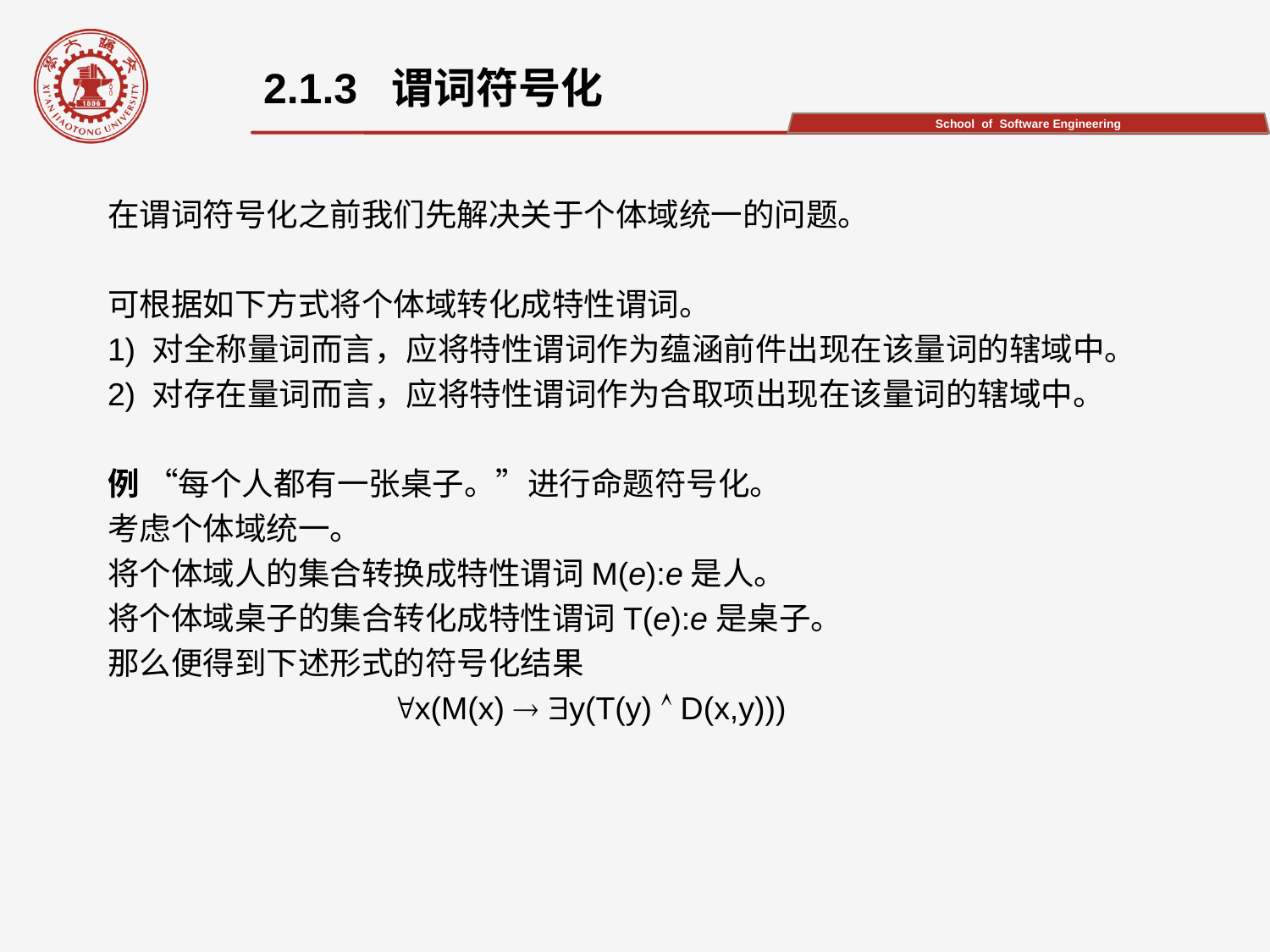

2.1.3  谓词符号化
在谓词符号化之前我们先解决关于个体域统一的问题。

可根据如下方式将个体域转化成特性谓词。
1) 对全称量词而言，应将特性谓词作为蕴涵前件出现在该量词的辖域中。
2) 对存在量词而言，应将特性谓词作为合取项出现在该量词的辖域中。

例 “每个人都有一张桌子。”进行命题符号化。
考虑个体域统一。
将个体域人的集合转换成特性谓词M(e):e是人。
将个体域桌子的集合转化成特性谓词T(e):e是桌子。
那么便得到下述形式的符号化结果
                                ∀x(M(x) → ∃y(T(y) ∧ D(x,y)))